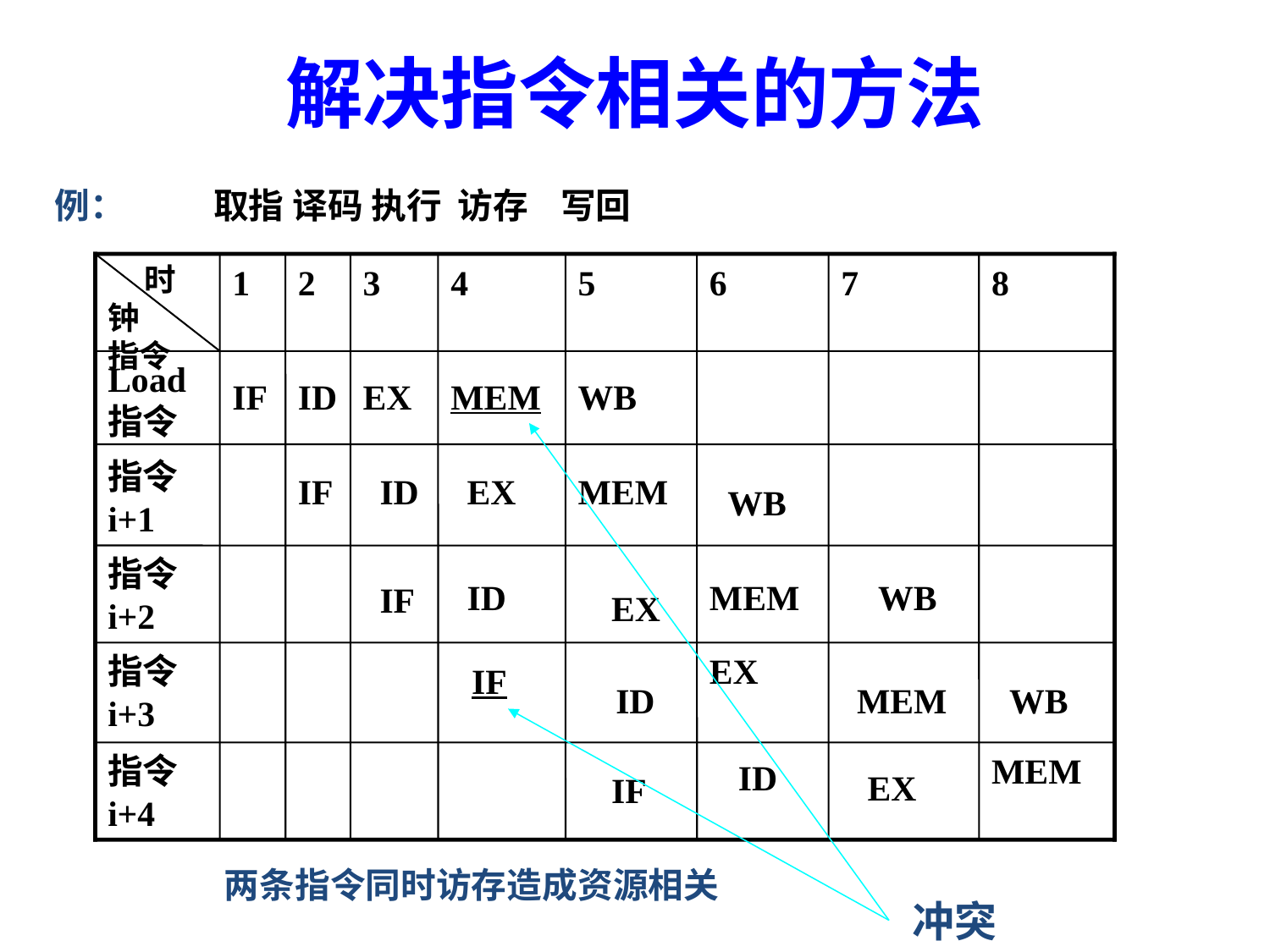

解决指令相关的方法
例：
取指 译码 执行  访存    写回
    时钟
指令

1

2

3

4

5

6

7

8

Load指令

IF
ID
EX
MEM
WB

指令
i+1

IF
ID
EX
MEM
WB
指令
i+2

ID
MEM
WB
IF
EX
指令
i+3

EX
IF
ID
MEM
WB
指令
i+4

MEM
ID
EX
IF

两条指令同时访存造成资源相关
冲突